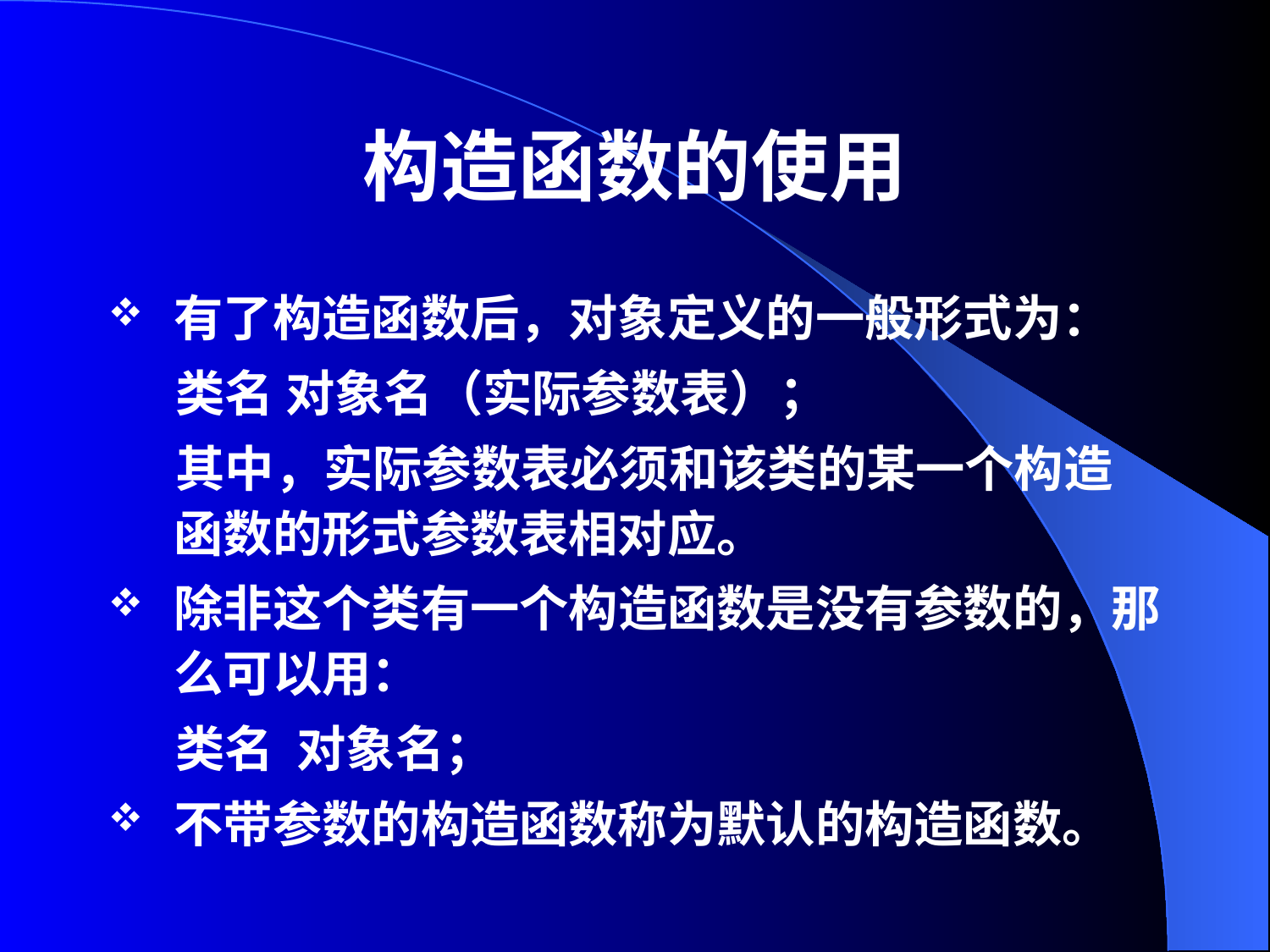

# 构造函数的使用
有了构造函数后，对象定义的一般形式为：
     类名 对象名（实际参数表）；
     其中，实际参数表必须和该类的某一个构造函数的形式参数表相对应。
除非这个类有一个构造函数是没有参数的，那么可以用：
     类名  对象名；
不带参数的构造函数称为默认的构造函数。